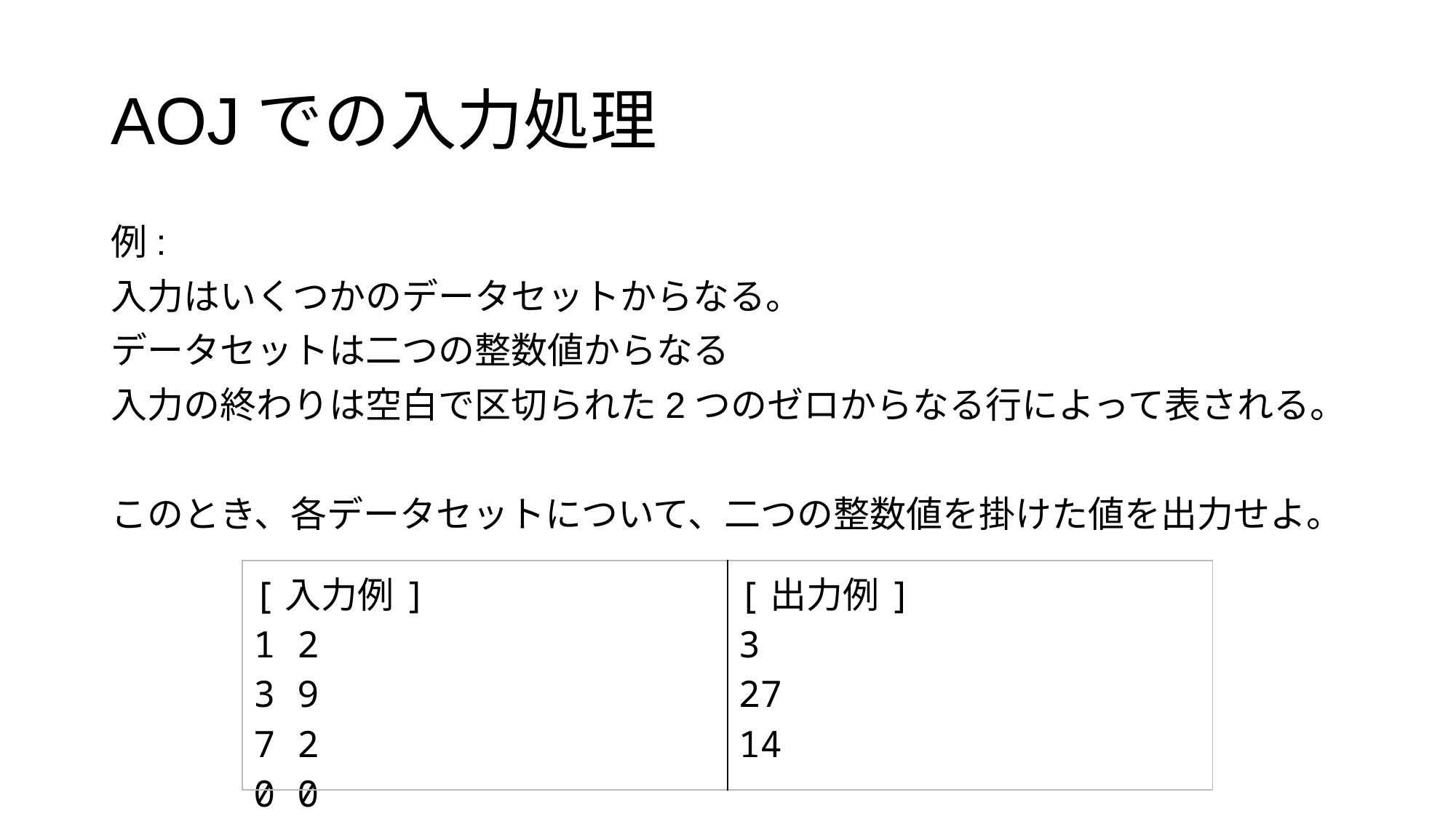

# AOJでの入力処理
例:
入力はいくつかのデータセットからなる。
データセットは二つの整数値からなる
入力の終わりは空白で区切られた2つのゼロからなる行によって表される。

このとき、各データセットについて、二つの整数値を掛けた値を出力せよ。
| [入力例] 1 2 3 9 7 2 0 0 | [出力例] 3 27 14 |
| --- | --- |